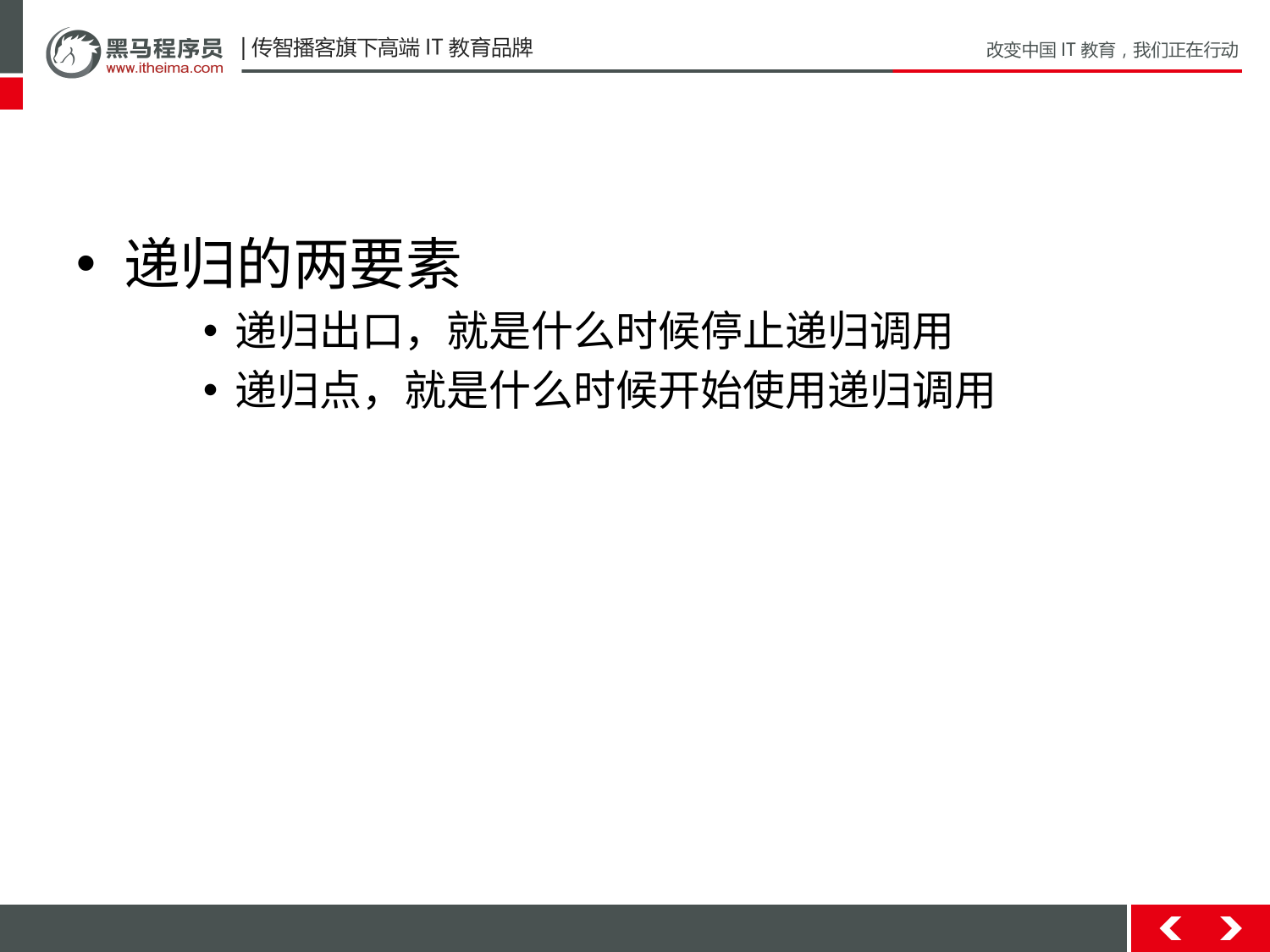

#
递归的两要素
递归出口，就是什么时候停止递归调用
递归点，就是什么时候开始使用递归调用